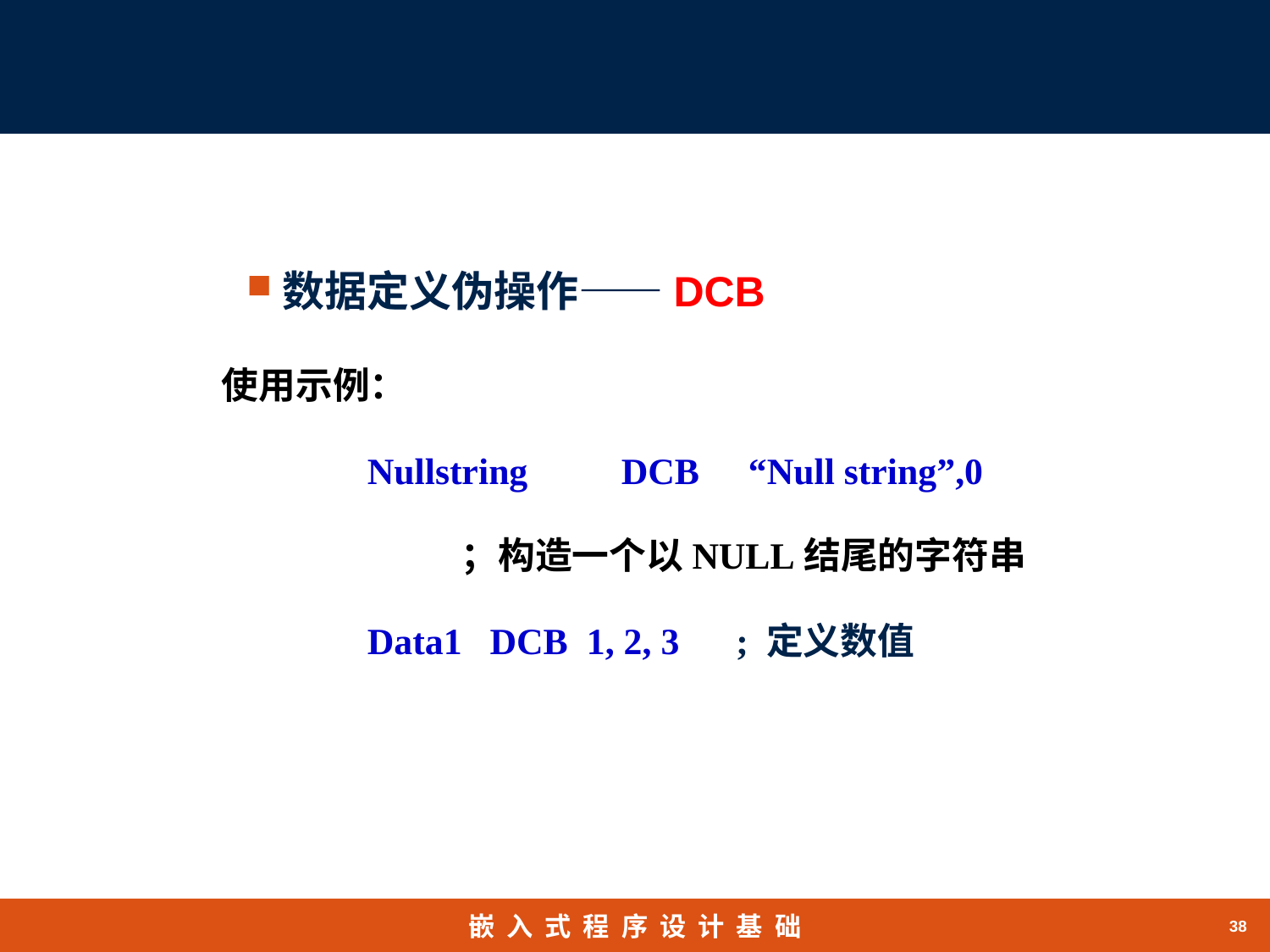

# 3. 数据定义伪操作
数据定义伪操作——DCB
使用示例：
	Nullstring	DCB	“Null string”,0
	          ；构造一个以NULL结尾的字符串
	Data1   DCB  1, 2, 3      ; 定义数值